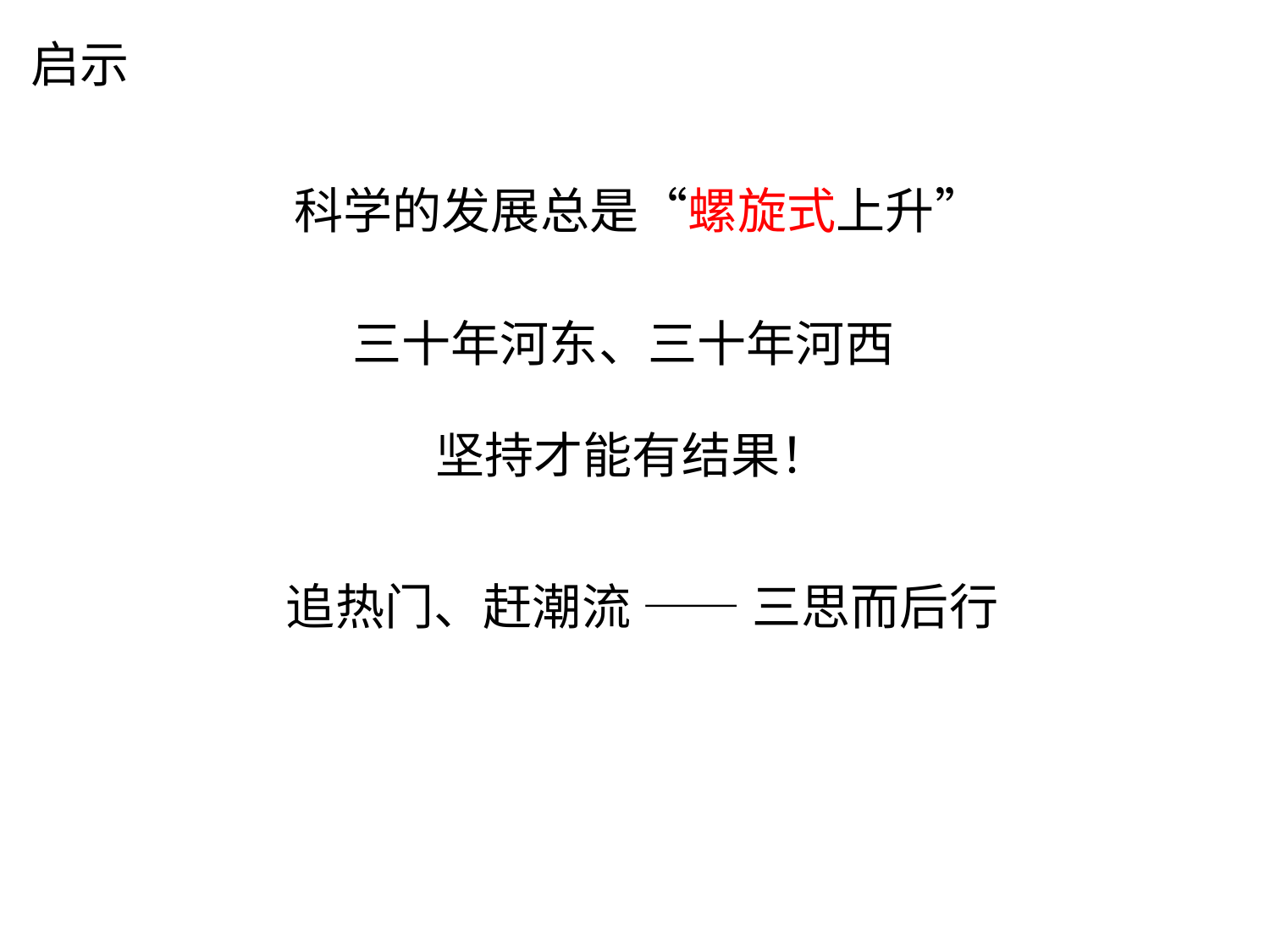

启示
科学的发展总是“螺旋式上升”
三十年河东、三十年河西
坚持才能有结果！
追热门、赶潮流 —— 三思而后行